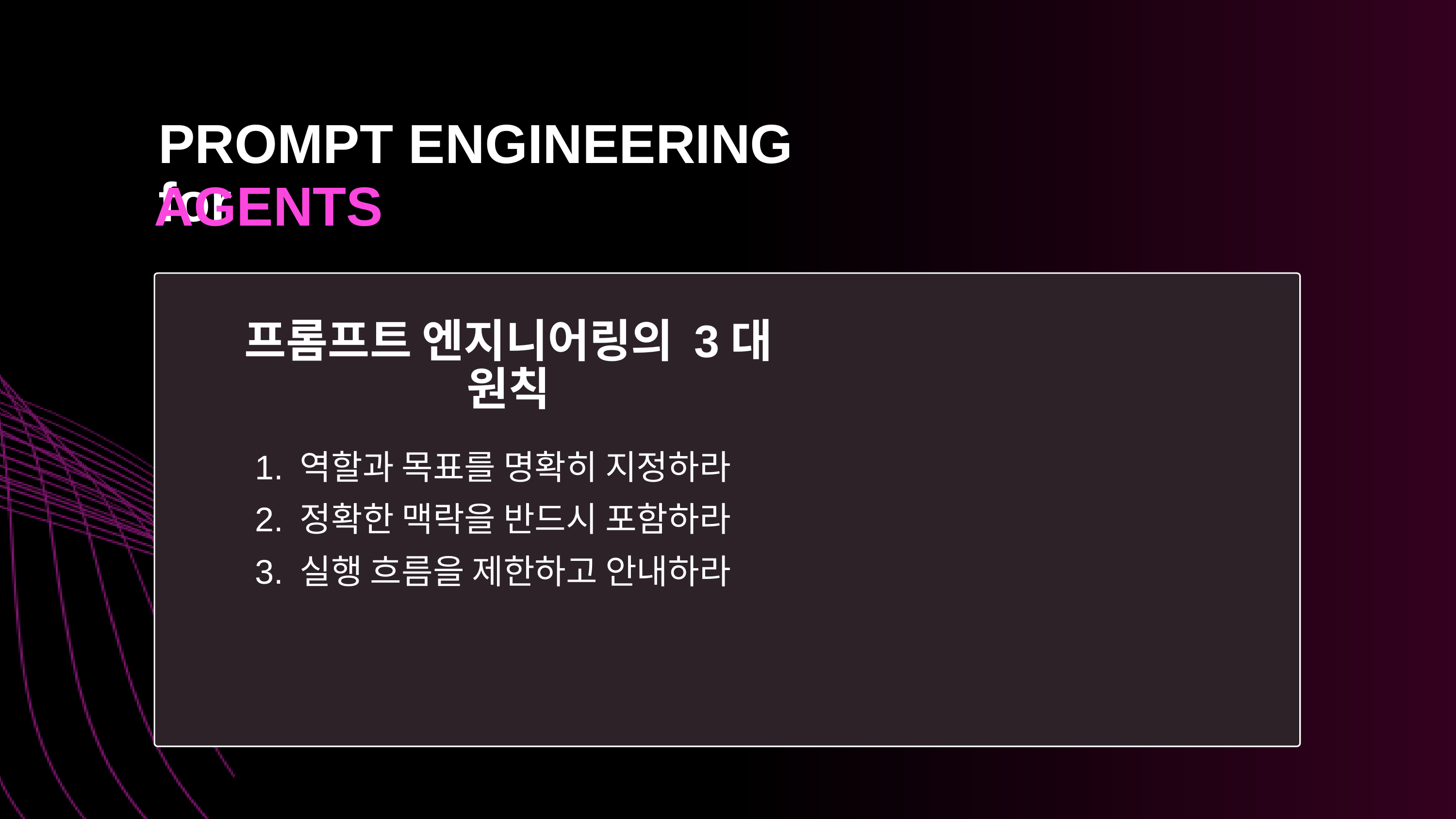

PROMPT ENGINEERING for
AGENTS

프롬프트 엔지니어링의 3대 원칙
 역할과 목표를 명확히 지정하라
 정확한 맥락을 반드시 포함하라
 실행 흐름을 제한하고 안내하라